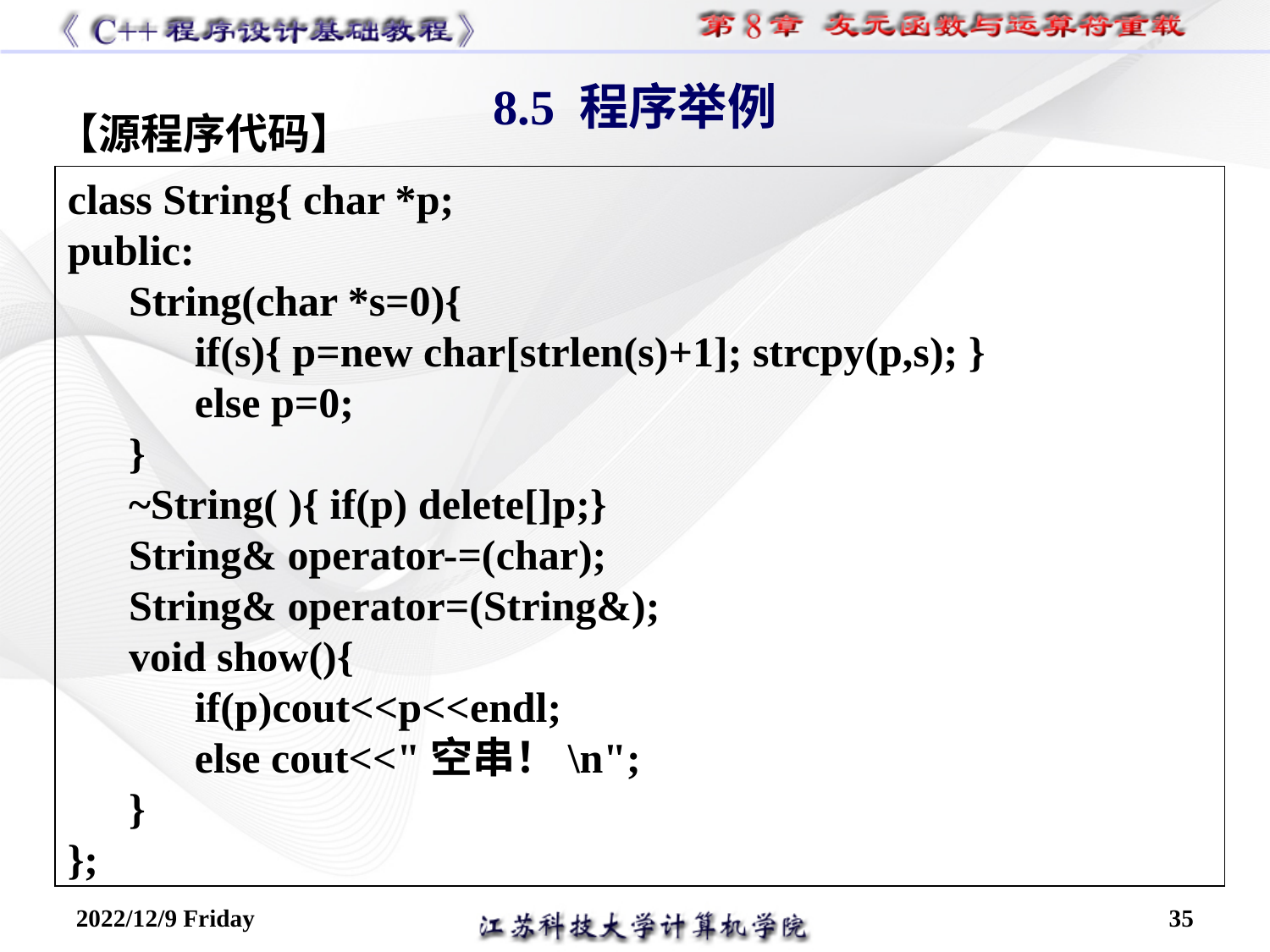

8.5 程序举例
【源程序代码】
class String{ char *p;
public:
String(char *s=0){
if(s){ p=new char[strlen(s)+1]; strcpy(p,s); }
else p=0;
}
~String( ){ if(p) delete[]p;}
String& operator-=(char);
String& operator=(String&);
void show(){
if(p)cout<<p<<endl;
else cout<<"空串！\n";
}
};